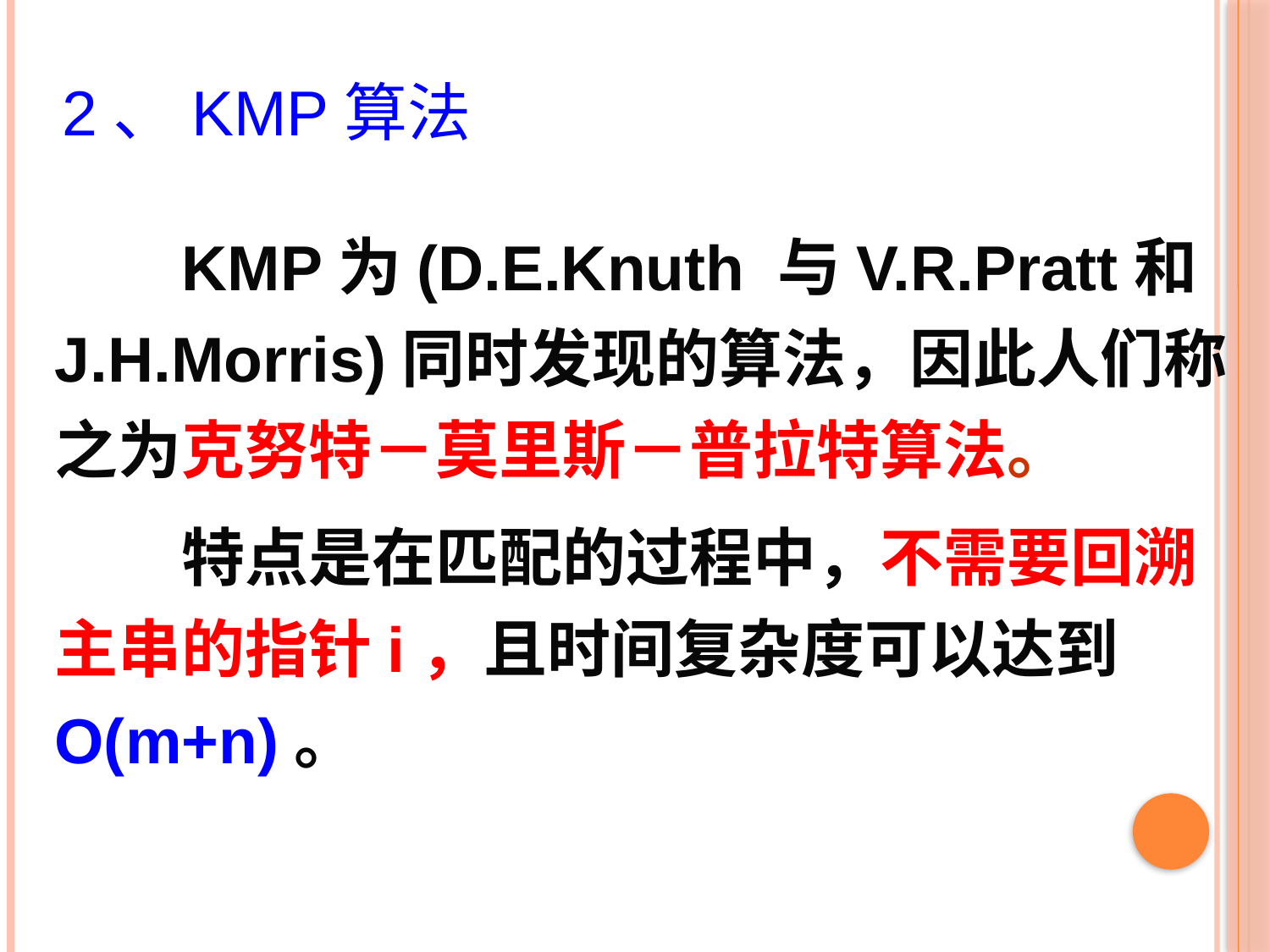

2、KMP算法
	KMP为(D.E.Knuth 与V.R.Pratt和J.H.Morris)同时发现的算法，因此人们称之为克努特－莫里斯－普拉特算法。
	特点是在匹配的过程中，不需要回溯主串的指针i，且时间复杂度可以达到O(m+n)。